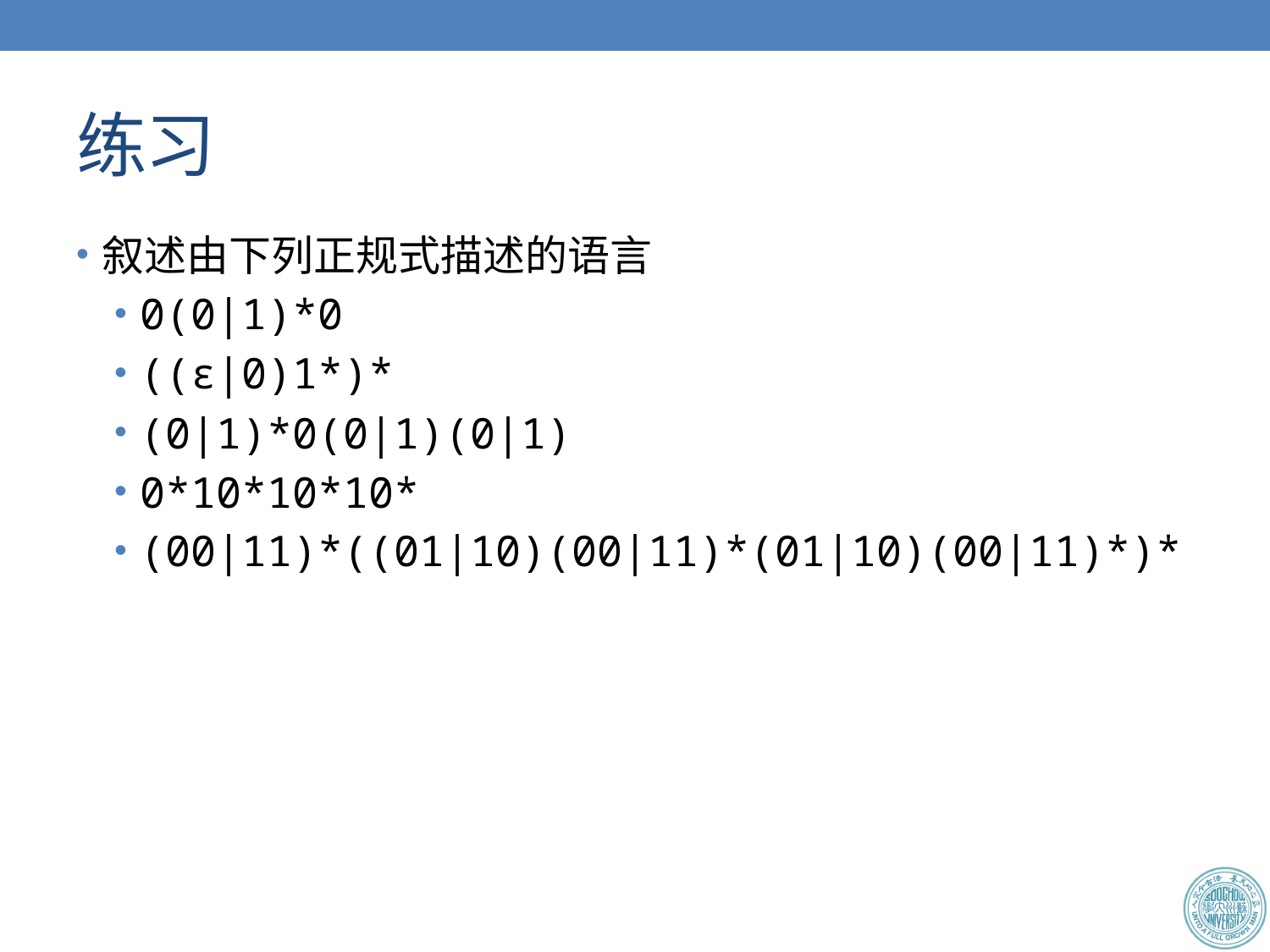

# 练习
叙述由下列正规式描述的语言
0(0|1)*0
((ε|0)1*)*
(0|1)*0(0|1)(0|1)
0*10*10*10*
(00|11)*((01|10)(00|11)*(01|10)(00|11)*)*